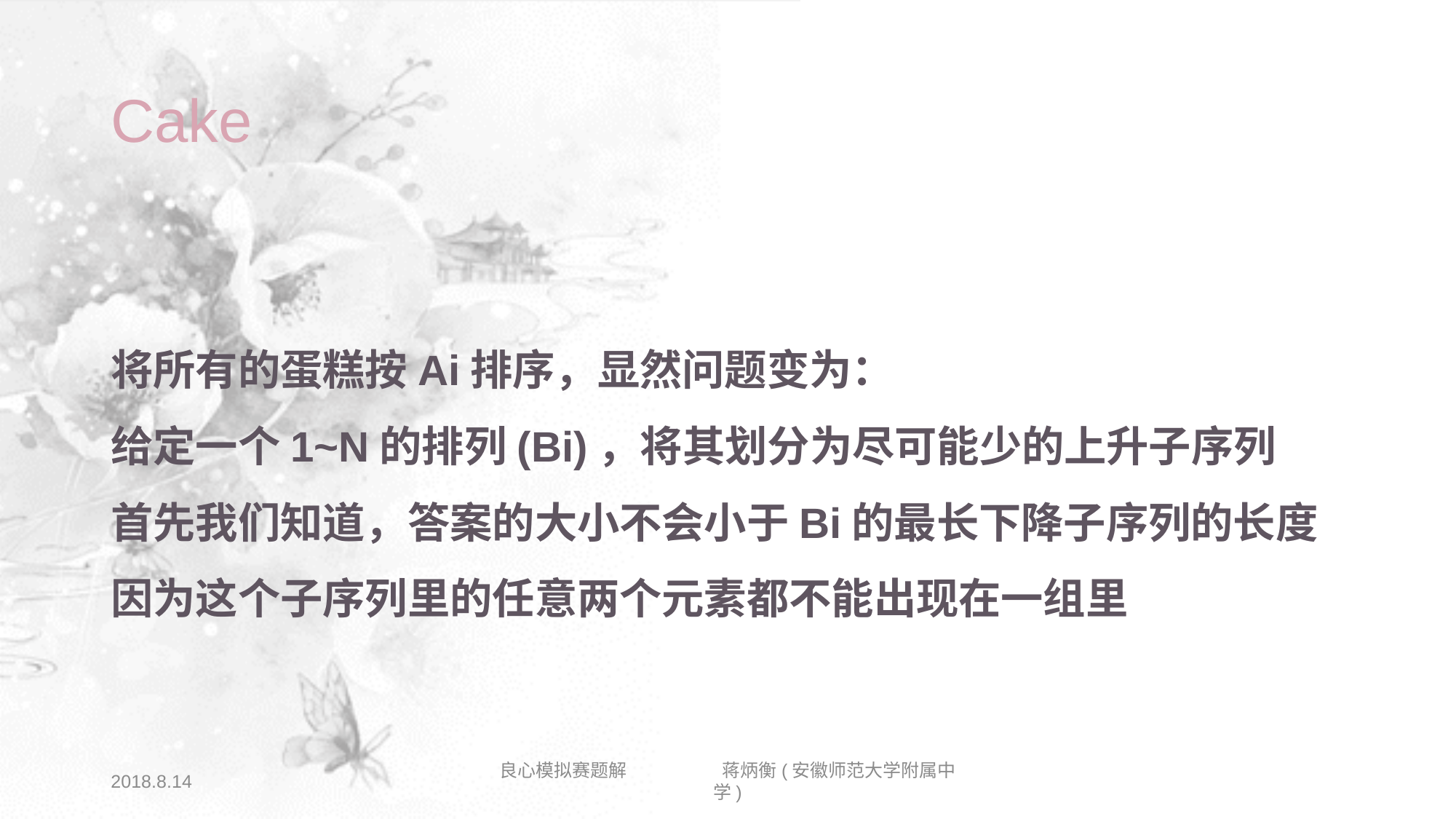

# Cake
将所有的蛋糕按Ai排序，显然问题变为：
给定一个1~N的排列(Bi)，将其划分为尽可能少的上升子序列
首先我们知道，答案的大小不会小于Bi的最长下降子序列的长度
因为这个子序列里的任意两个元素都不能出现在一组里
2018.8.14
良心模拟赛题解                 蒋炳衡(安徽师范大学附属中学)
5